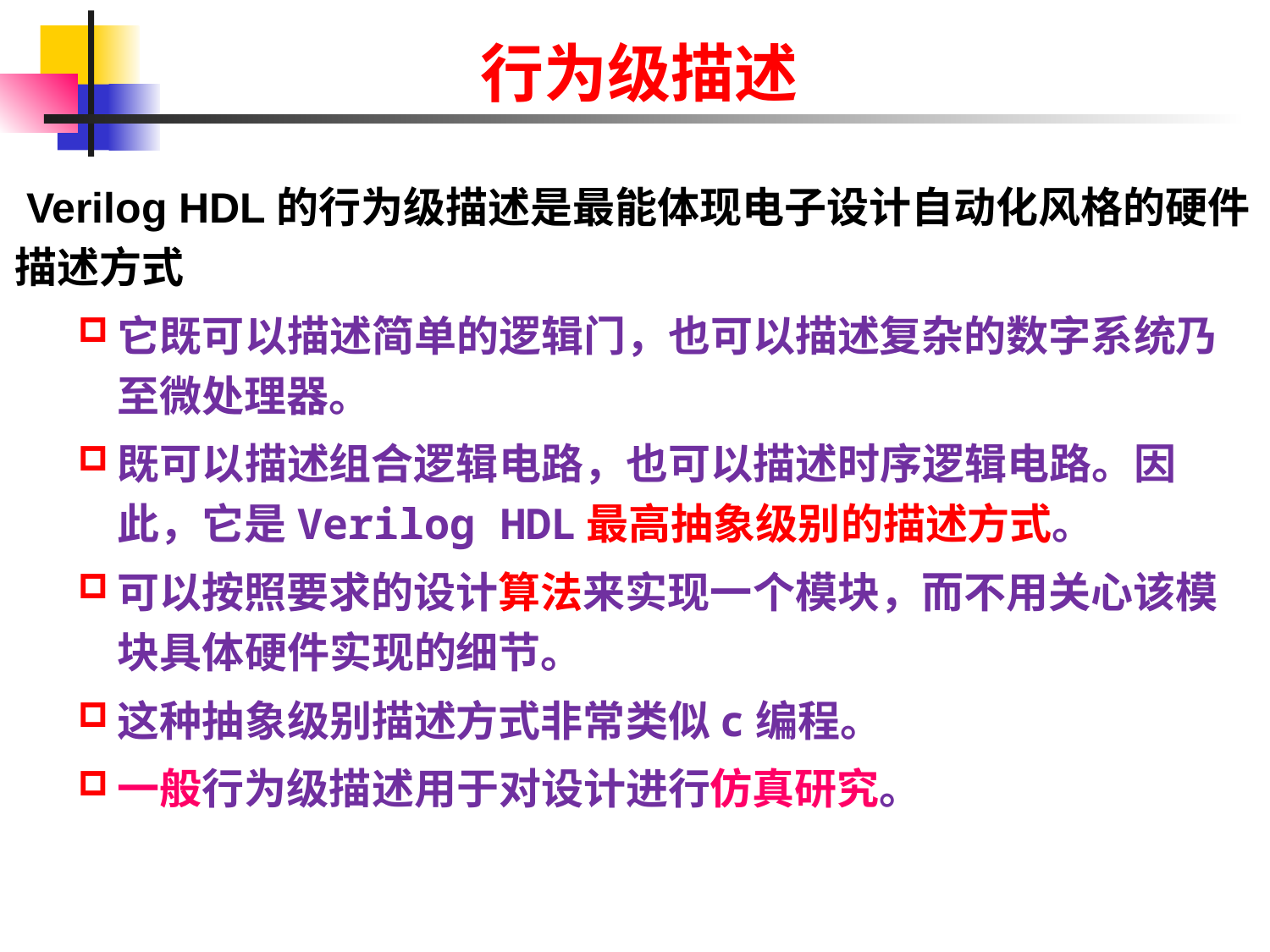

# 行为级描述
 Verilog HDL的行为级描述是最能体现电子设计自动化风格的硬件描述方式
它既可以描述简单的逻辑门，也可以描述复杂的数字系统乃至微处理器。
既可以描述组合逻辑电路，也可以描述时序逻辑电路。因此，它是Verilog HDL最高抽象级别的描述方式。
可以按照要求的设计算法来实现一个模块，而不用关心该模块具体硬件实现的细节。
这种抽象级别描述方式非常类似c编程。
一般行为级描述用于对设计进行仿真研究。